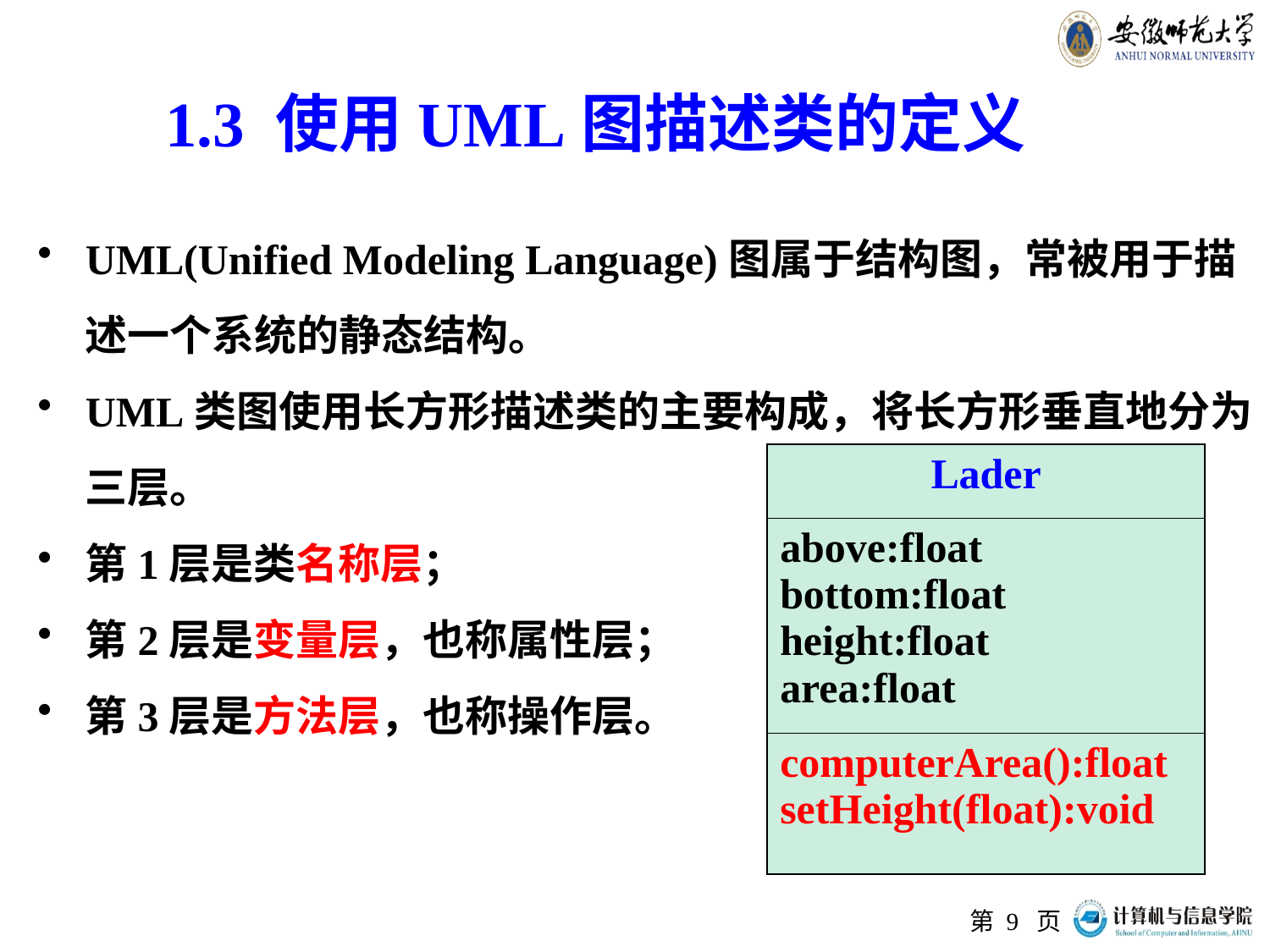

# 1.3 使用UML图描述类的定义
UML(Unified Modeling Language)图属于结构图，常被用于描述一个系统的静态结构。
UML类图使用长方形描述类的主要构成，将长方形垂直地分为三层。
第1层是类名称层；
第2层是变量层，也称属性层；
第3层是方法层，也称操作层。
| Lader |
| --- |
| above:float bottom:float height:float area:float |
| computerArea():float setHeight(float):void |
第 9  页